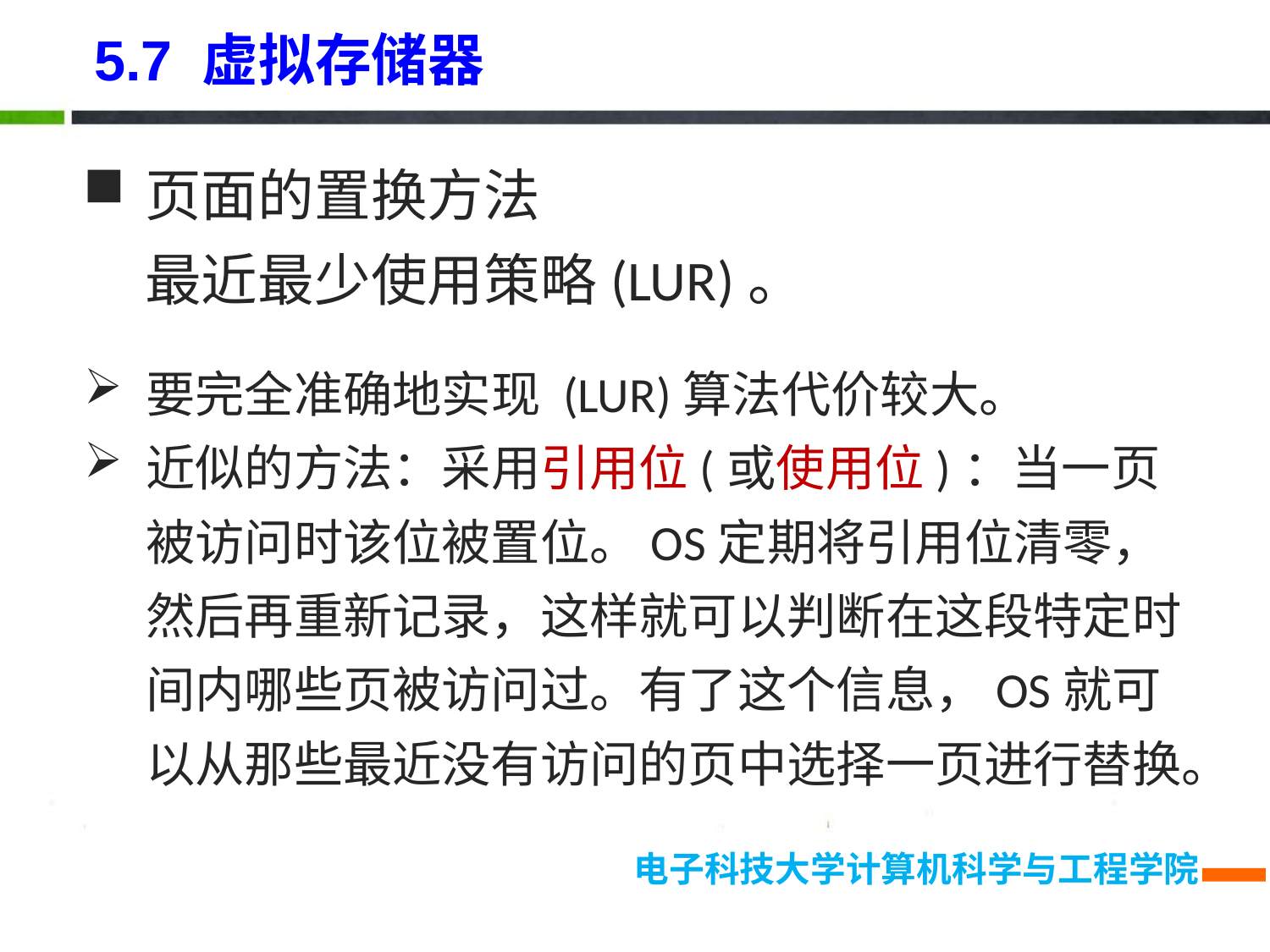

5.7 虚拟存储器
页面的置换方法
最近最少使用策略(LUR)。
要完全准确地实现 (LUR)算法代价较大。
近似的方法：采用引用位(或使用位)：当一页被访问时该位被置位。OS定期将引用位清零，然后再重新记录，这样就可以判断在这段特定时间内哪些页被访问过。有了这个信息，OS就可以从那些最近没有访问的页中选择一页进行替换。
60